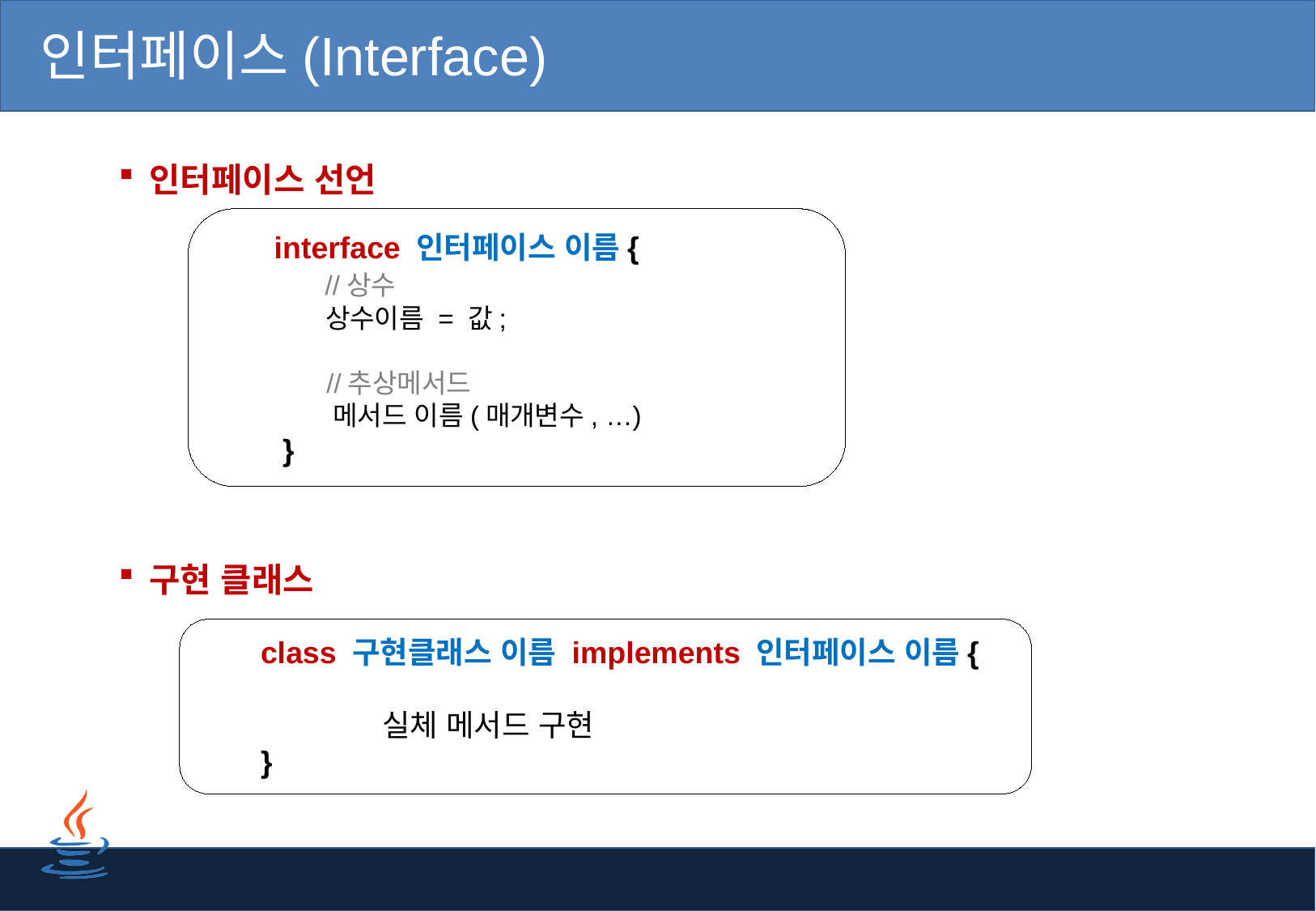

# 인터페이스(Interface)
인터페이스 선언
interface 인터페이스 이름{
      //상수
      상수이름 = 값;

       //추상메서드
       메서드 이름(매개변수, …)
 }
구현 클래스
class 구현클래스 이름 implements 인터페이스 이름{

	실체 메서드 구현
}
3